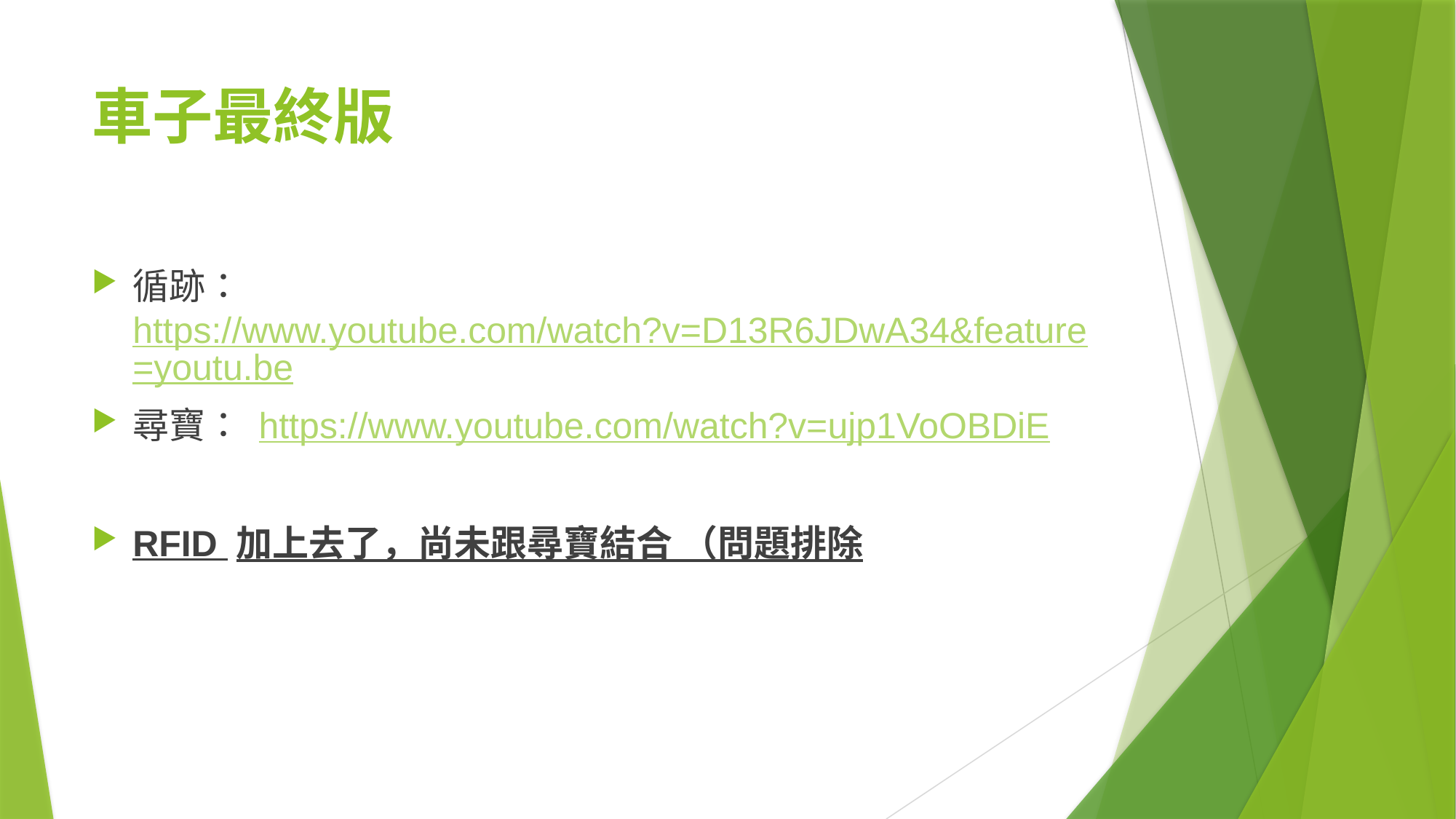

# 車子最終版
循跡： https://www.youtube.com/watch?v=D13R6JDwA34&feature=youtu.be
尋寶： https://www.youtube.com/watch?v=ujp1VoOBDiE

RFID 加上去了，尚未跟尋寶結合 （問題排除